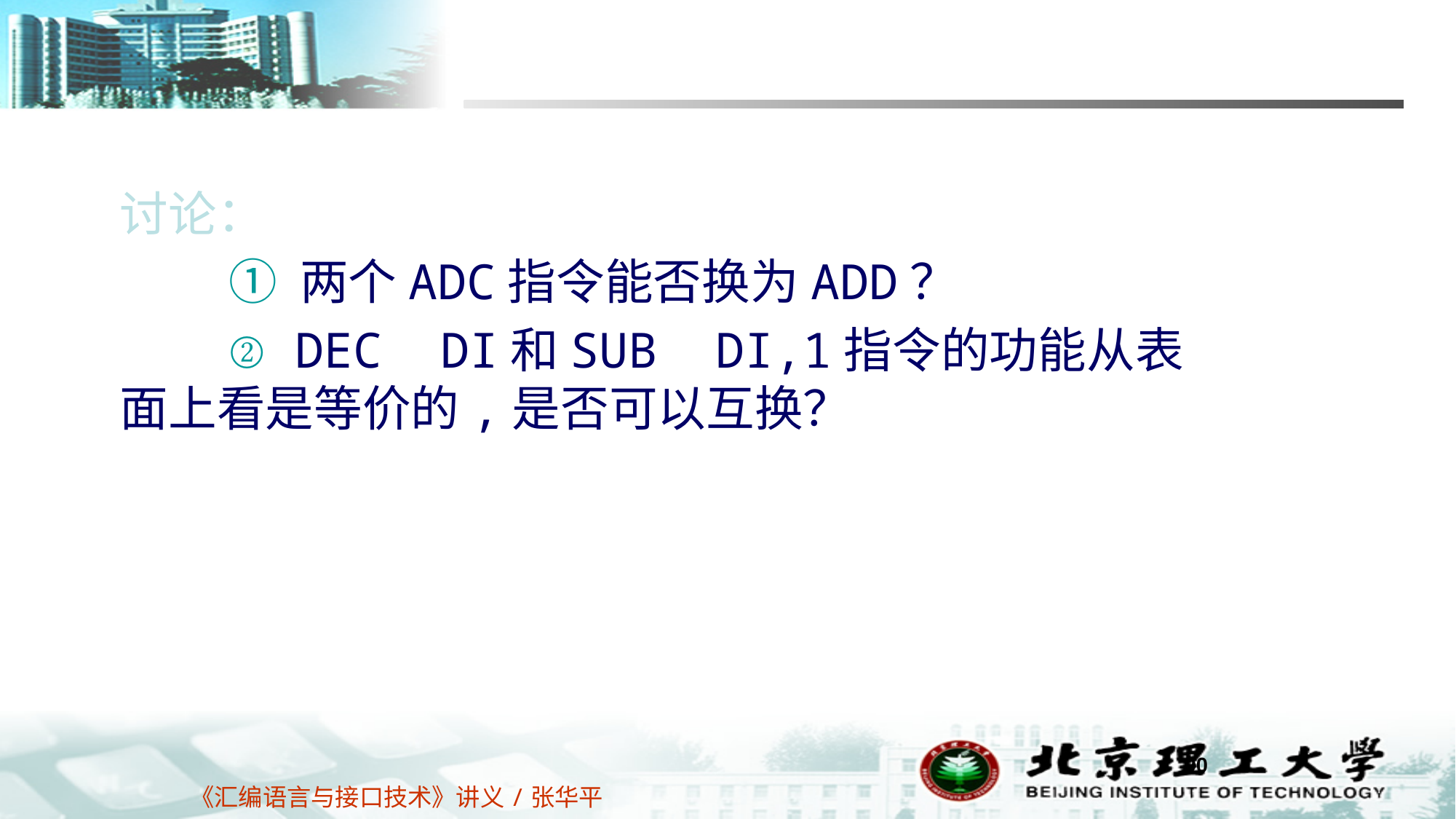

讨论：
	① 两个ADC指令能否换为ADD？
	② DEC  DI和SUB  DI,1指令的功能从表面上看是等价的,是否可以互换？
90